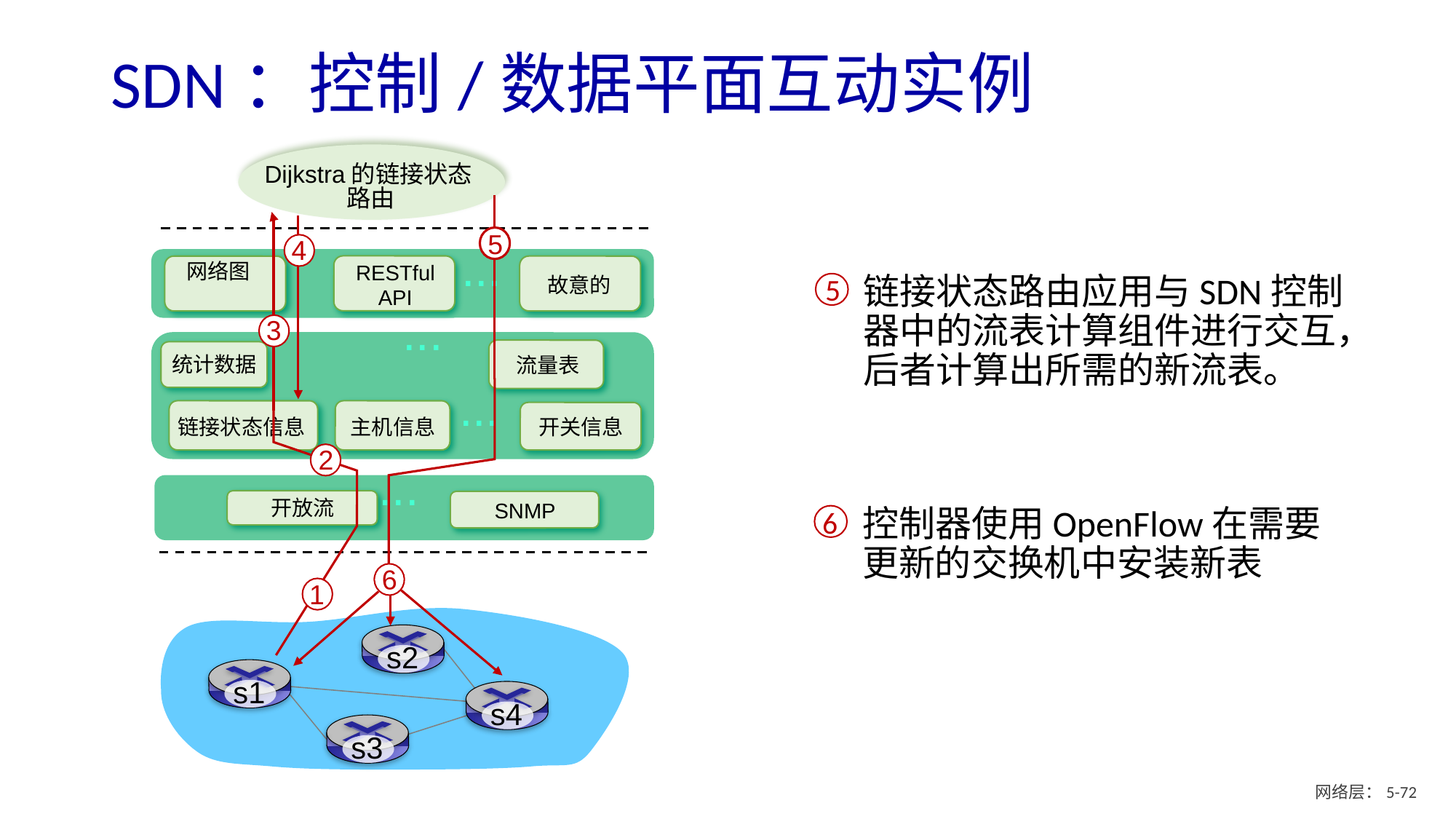

# SDN：控制/数据平面互动实例

Dijkstra的链接状态
路由
5

3

4

...

网络图

RESTful
API

故意的
5

链接状态路由应用与SDN控制器中的流表计算组件进行交互，后者计算出所需的新流表。
...

流量表

统计数据
...

6

链接状态信息

主机信息

开关信息

2

...

开放流

SNMP
6

控制器使用OpenFlow在需要更新的交换机中安装新表

1

s2

s1

s4

s3

网络层：5-72